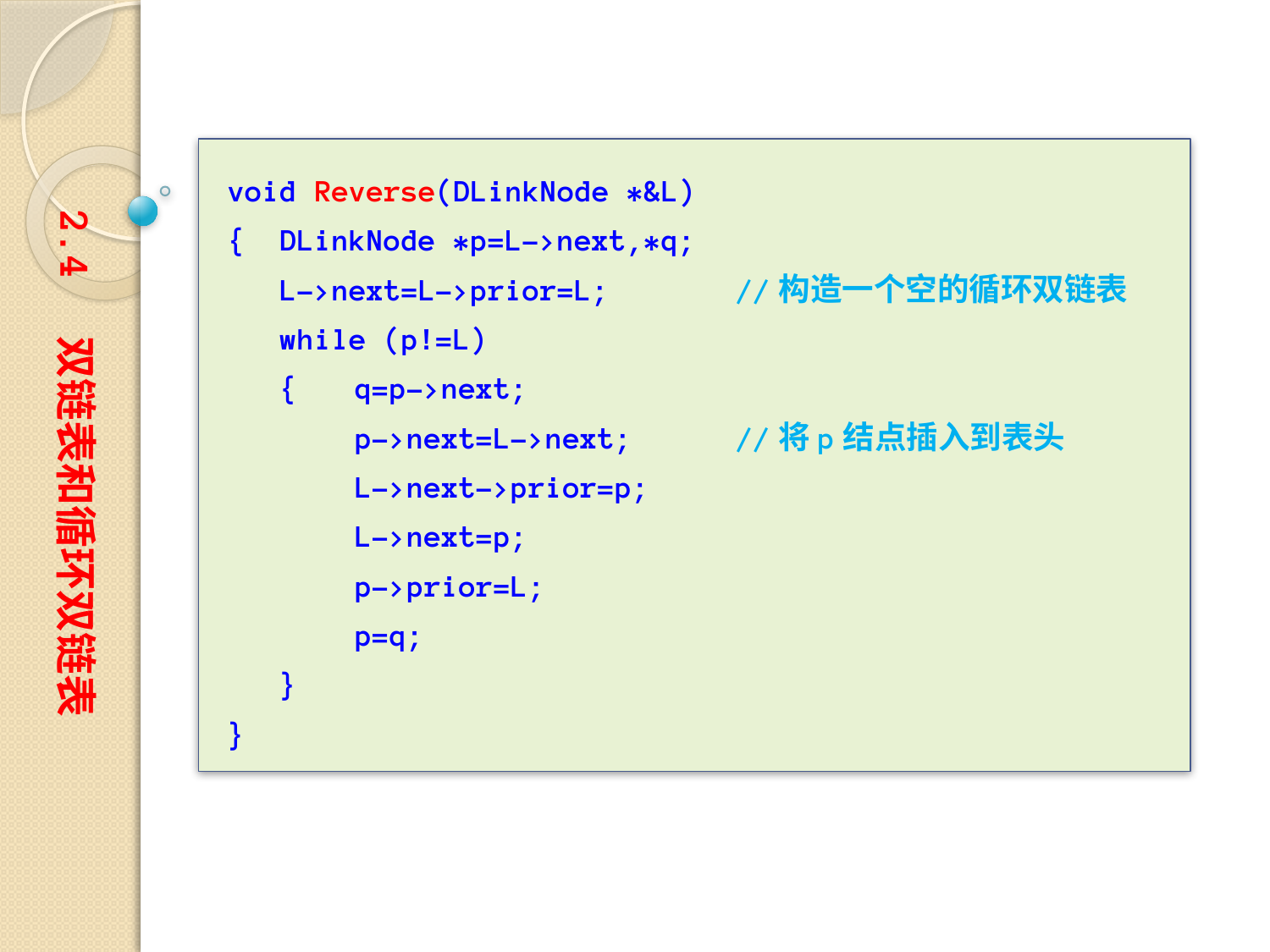

void Reverse(DLinkNode *&L)
{  DLinkNode *p=L->next,*q;
   L->next=L->prior=L;	//构造一个空的循环双链表
   while (p!=L)
   {	q=p->next;
	p->next=L->next;	//将p结点插入到表头
	L->next->prior=p;
	L->next=p;
	p->prior=L;
	p=q;
   }
}
2.4  双链表和循环双链表